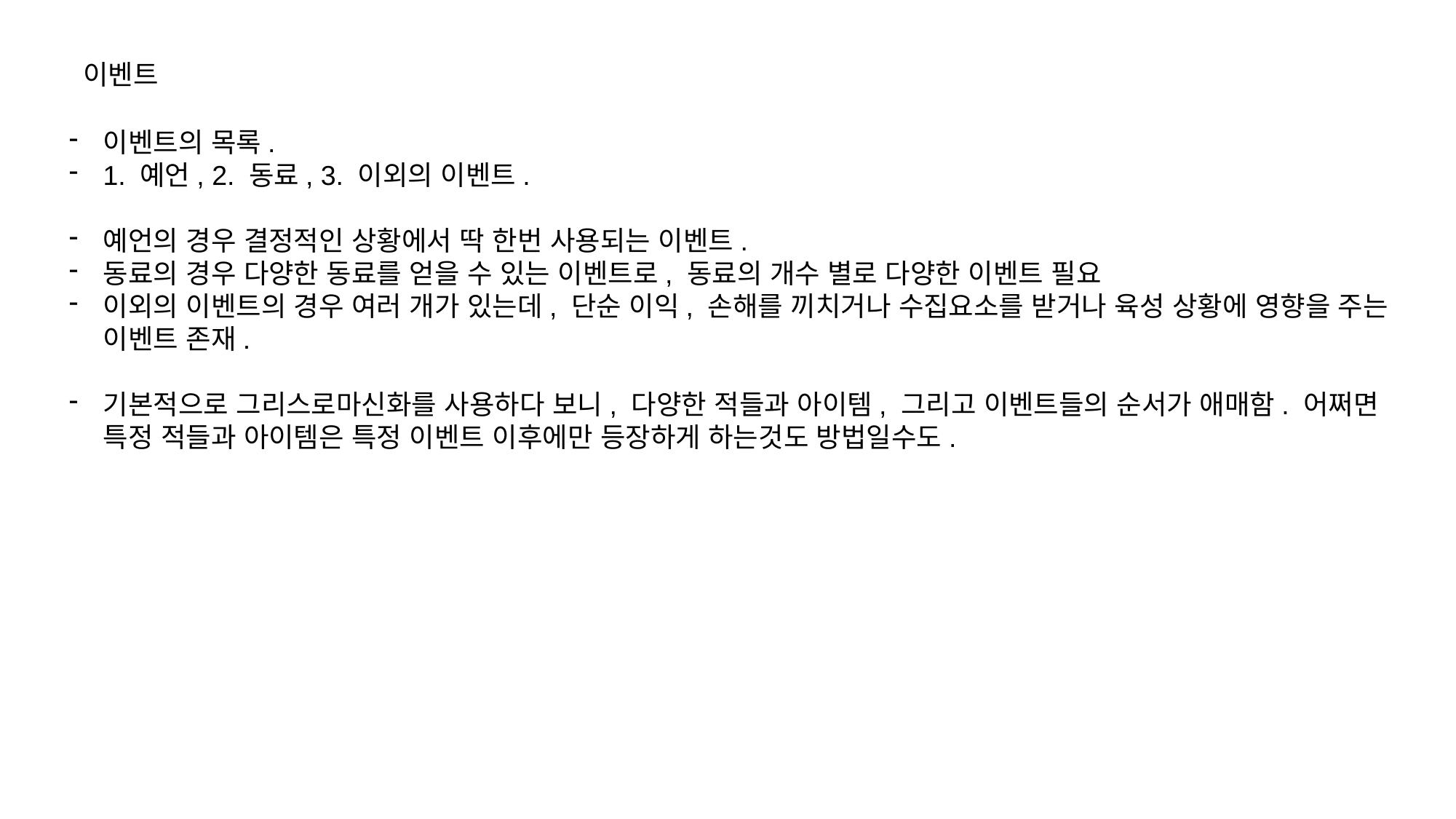

이벤트
이벤트의 목록.
1. 예언, 2. 동료, 3. 이외의 이벤트.

예언의 경우 결정적인 상황에서 딱 한번 사용되는 이벤트.
동료의 경우 다양한 동료를 얻을 수 있는 이벤트로, 동료의 개수 별로 다양한 이벤트 필요
이외의 이벤트의 경우 여러 개가 있는데, 단순 이익, 손해를 끼치거나 수집요소를 받거나 육성 상황에 영향을 주는 이벤트 존재.

기본적으로 그리스로마신화를 사용하다 보니, 다양한 적들과 아이템, 그리고 이벤트들의 순서가 애매함. 어쩌면 특정 적들과 아이템은 특정 이벤트 이후에만 등장하게 하는것도 방법일수도.